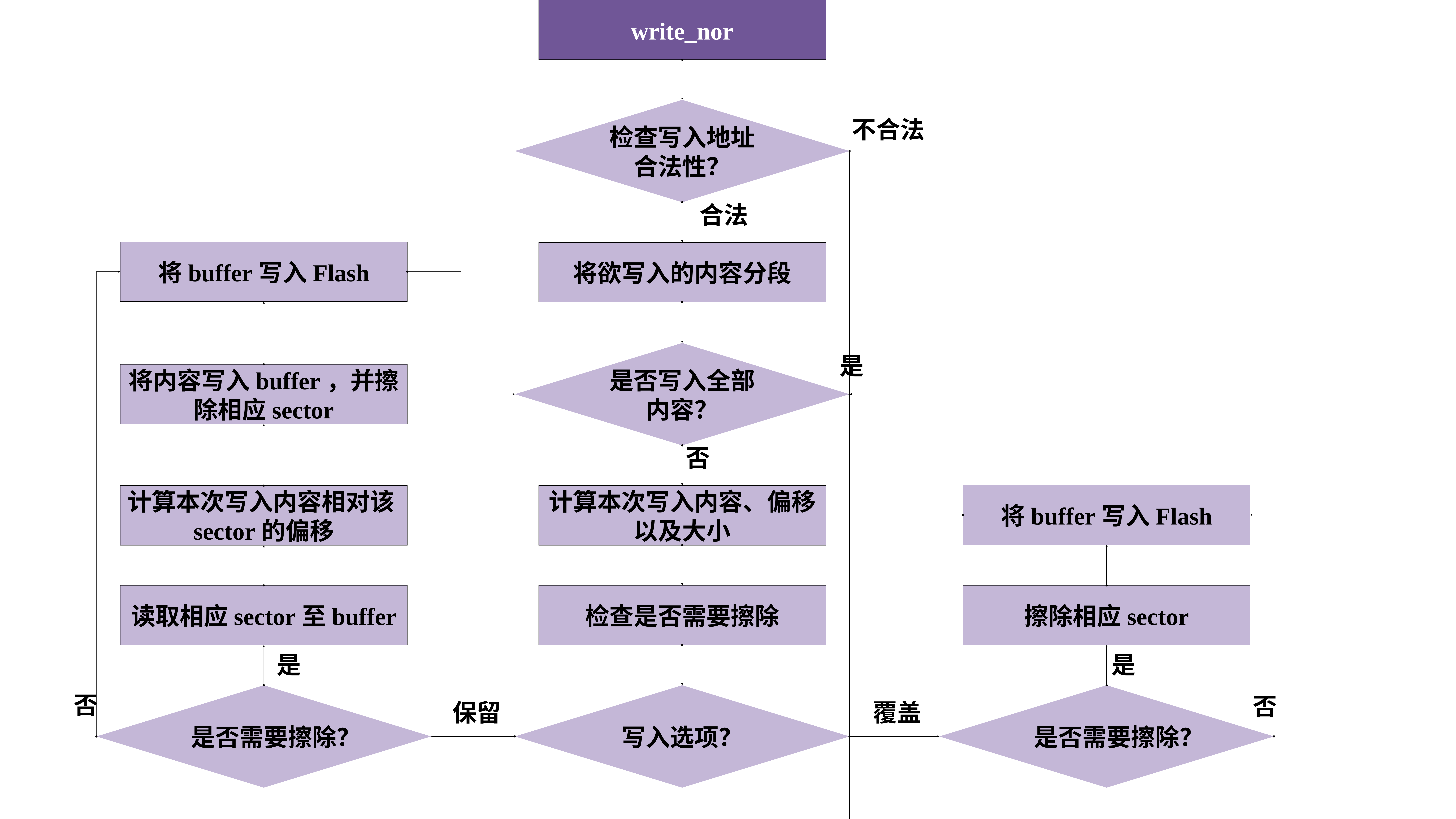

write_nor
检查写入地址合法性？
不合法
合法
将buffer写入Flash
将欲写入的内容分段
是否写入全部内容？
是
将内容写入buffer，并擦除相应sector

否
将buffer写入Flash
计算本次写入内容相对该sector的偏移
计算本次写入内容、偏移以及大小
读取相应sector至buffer
检查是否需要擦除
擦除相应sector
是
是
是否需要擦除？
是否需要擦除？
写入选项？
否
否
保留
覆盖
结束
write_nor End